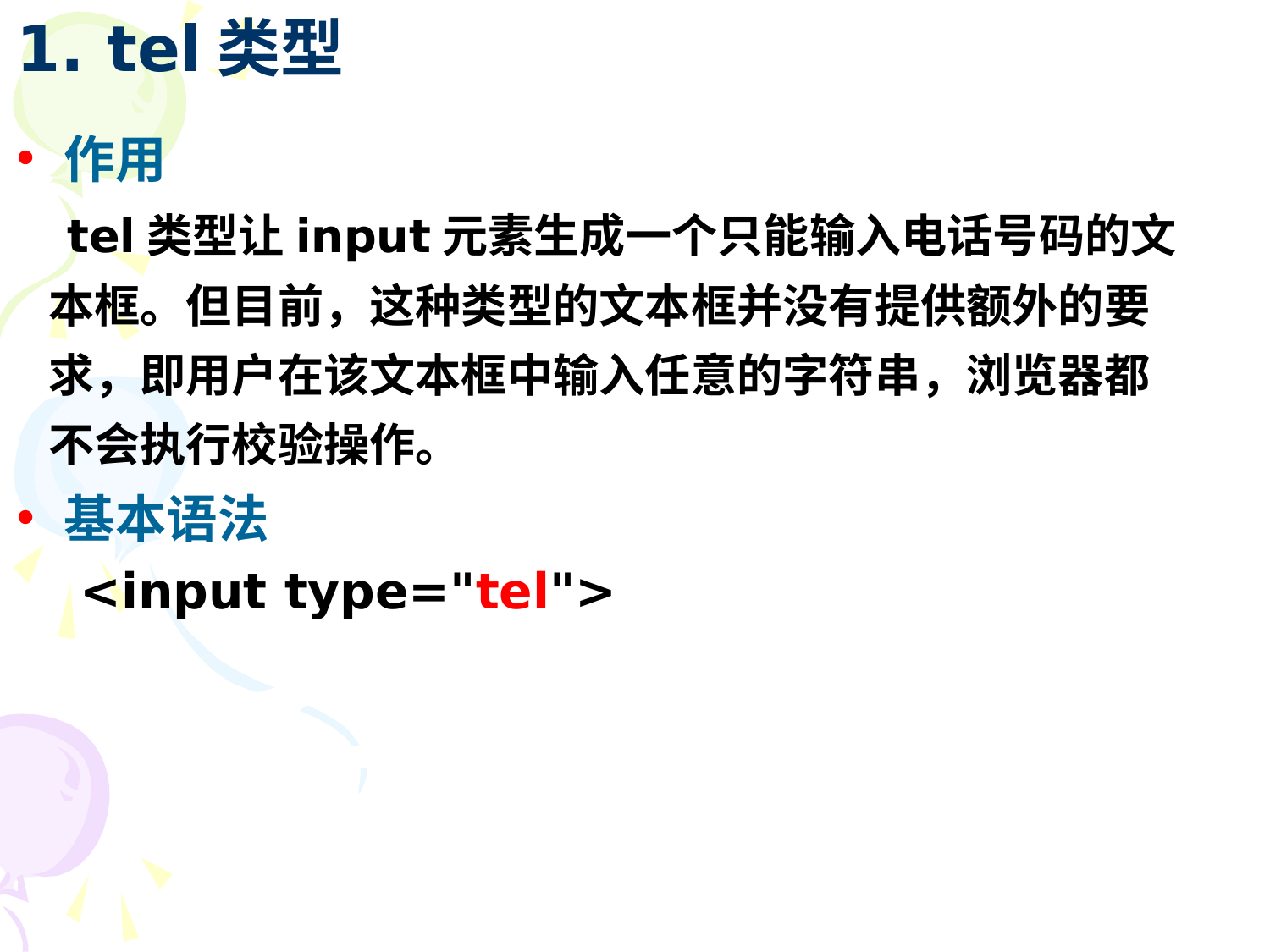

1. tel类型
作用
   tel类型让input元素生成一个只能输入电话号码的文
  本框。但目前，这种类型的文本框并没有提供额外的要
  求，即用户在该文本框中输入任意的字符串，浏览器都
  不会执行校验操作。
基本语法
<input type="tel">